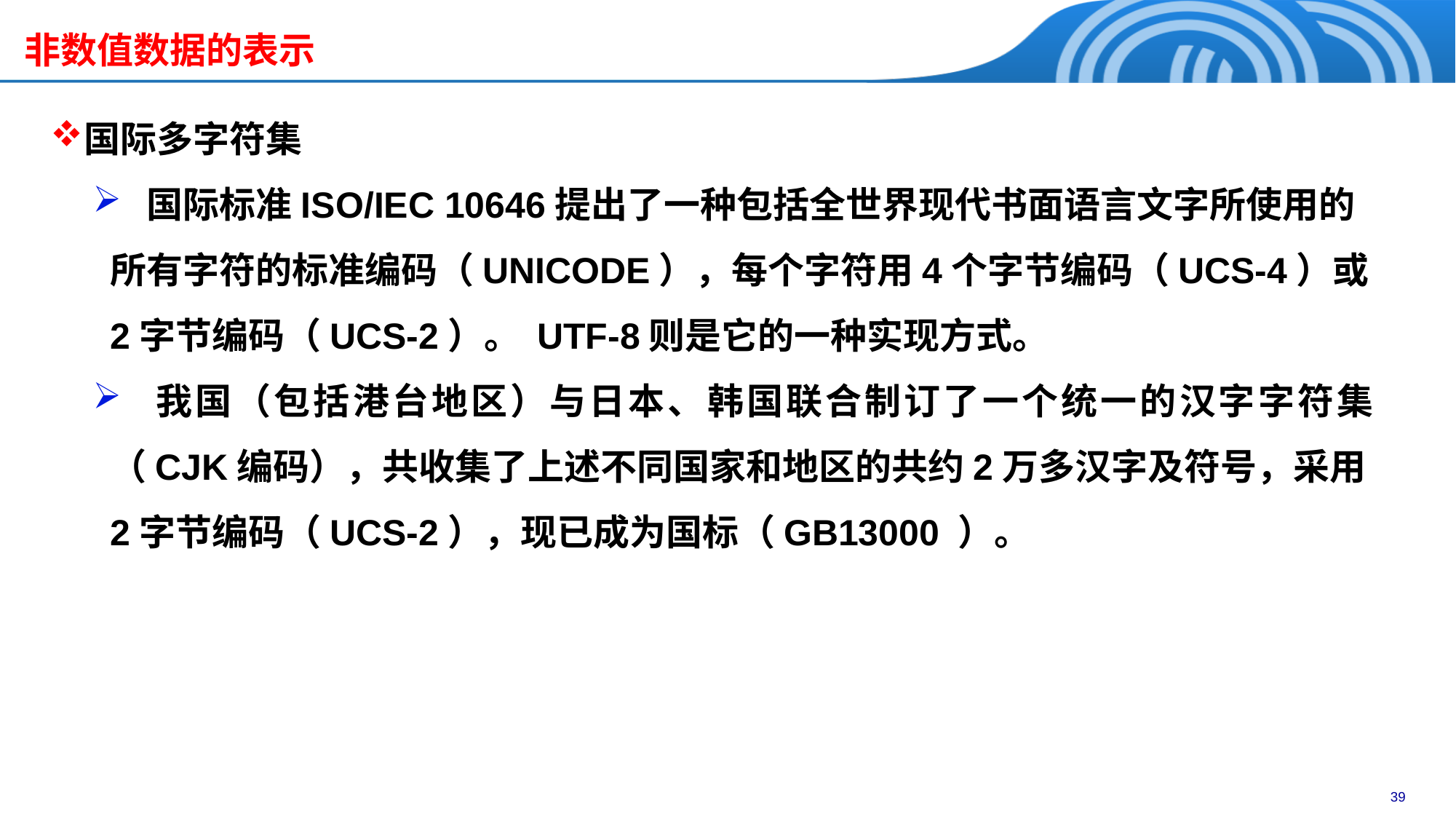

非数值数据的表示
国际多字符集
  国际标准ISO/IEC 10646提出了一种包括全世界现代书面语言文字所使用的所有字符的标准编码（UNICODE），每个字符用4个字节编码（UCS-4）或2字节编码（UCS-2）。 UTF-8则是它的一种实现方式。
  我国（包括港台地区）与日本、韩国联合制订了一个统一的汉字字符集（CJK编码），共收集了上述不同国家和地区的共约2万多汉字及符号，采用2字节编码（UCS-2），现已成为国标（GB13000 ）。